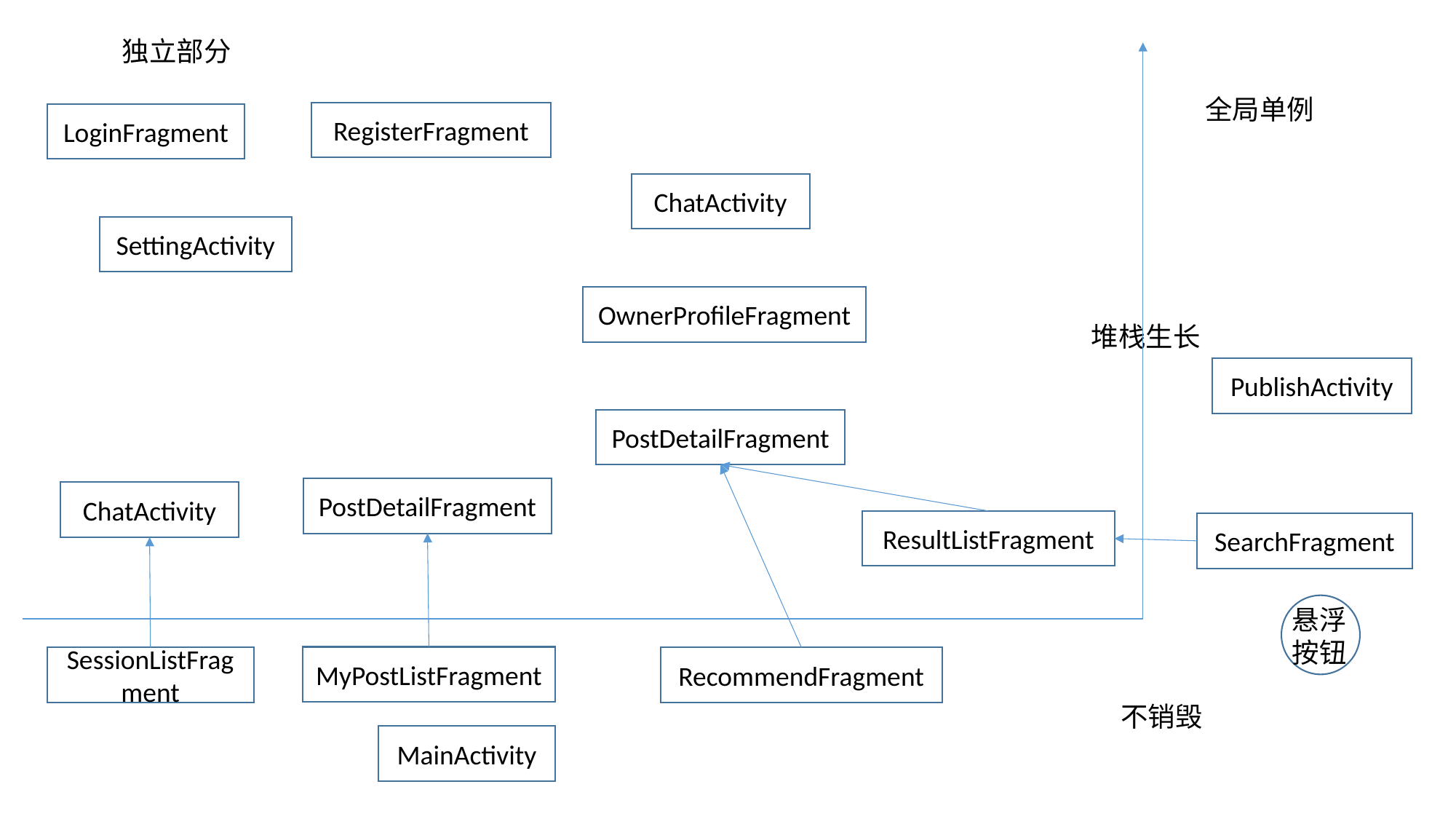

独立部分
全局单例
RegisterFragment
LoginFragment
ChatActivity
SettingActivity
OwnerProfileFragment
堆栈生长
PublishActivity
PostDetailFragment
PostDetailFragment
ChatActivity
ResultListFragment
SearchFragment

悬浮按钮
MyPostListFragment
SessionListFragment
RecommendFragment
不销毁
MainActivity